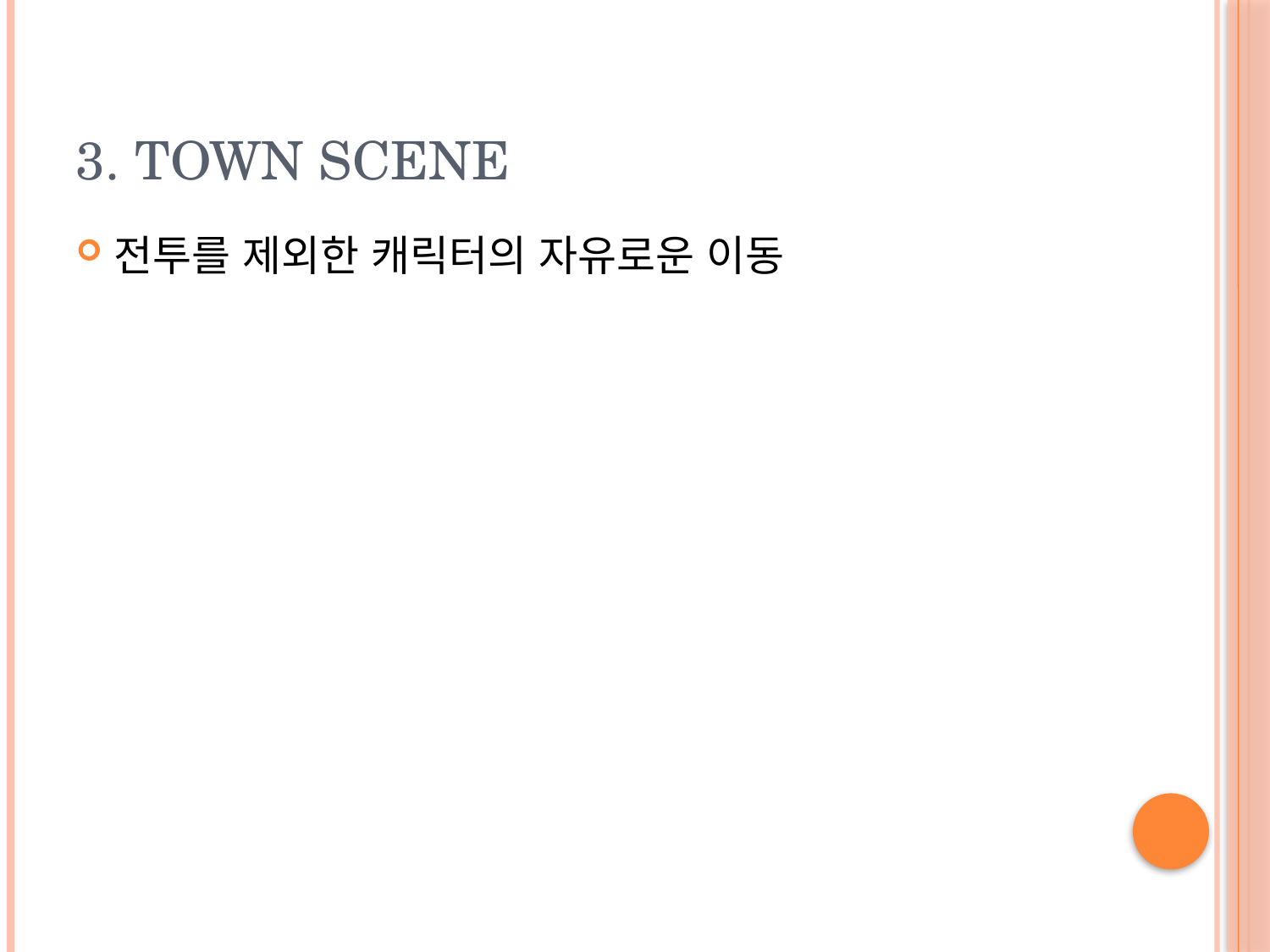

# 3. Town Scene
전투를 제외한 캐릭터의 자유로운 이동